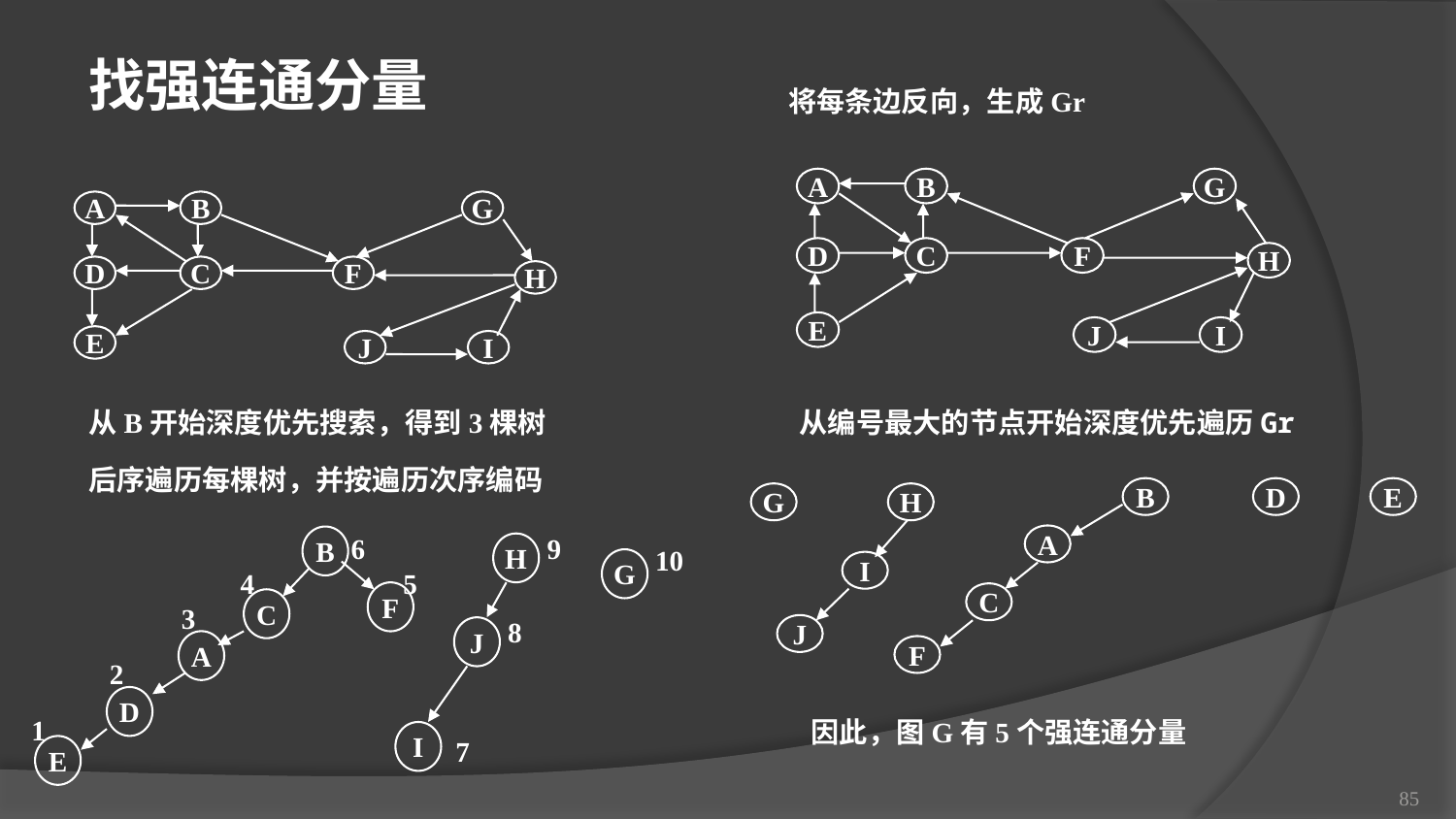

找强连通分量
将每条边反向，生成Gr
A
B
G

D
C
F
H

E
J
I

A
B
G

D
C
F
H

E
J
I

从B开始深度优先搜索，得到3棵树
从编号最大的节点开始深度优先遍历Gr
后序遍历每棵树，并按遍历次序编码
B
D
E
G
H

A
I

C

J

F
6
4
5
3
2
1
9
8
7
B

F
C
A

D

E
H

J

I
10
G
因此，图G有5个强连通分量
85